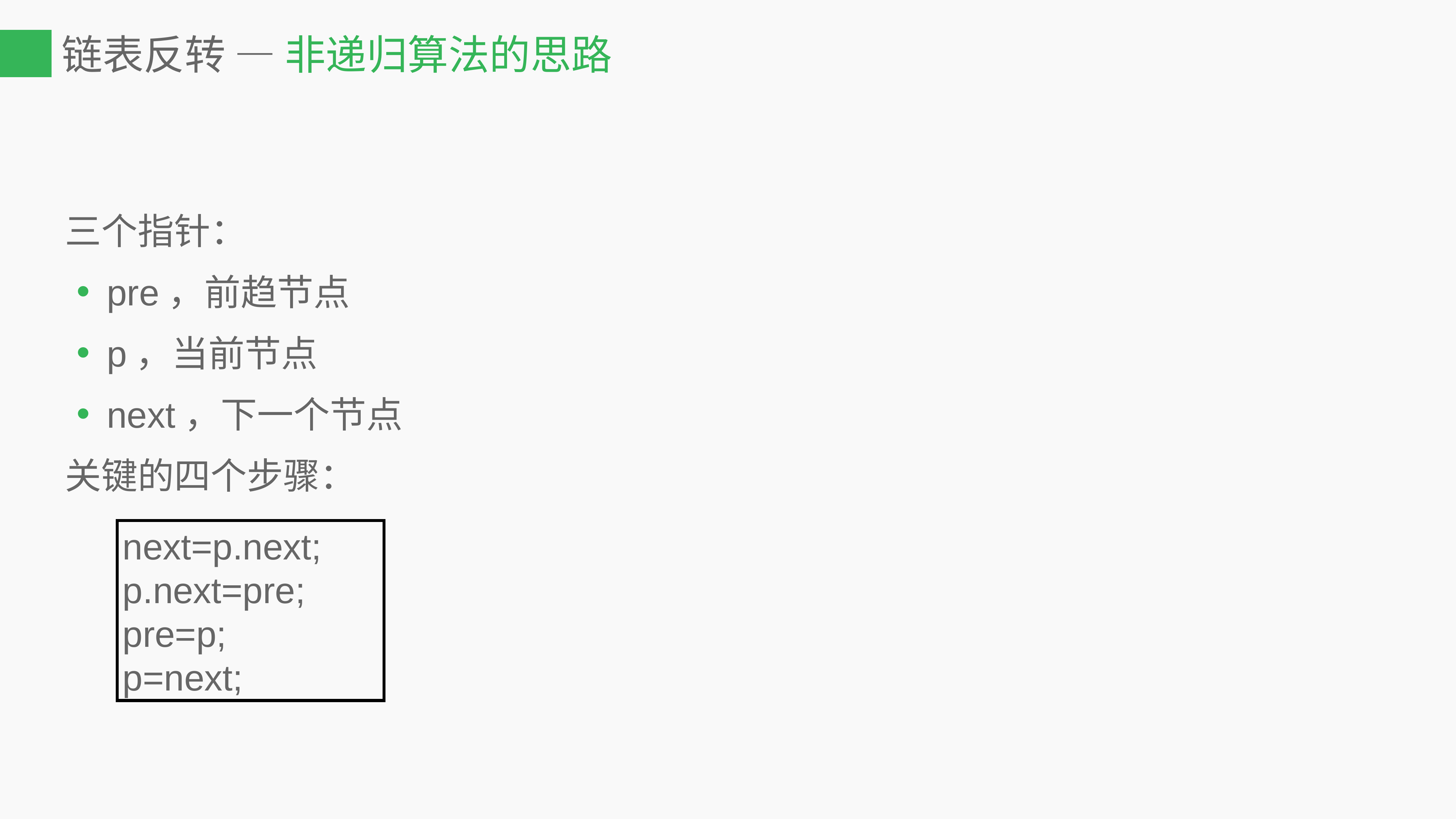

# 链表反转 — 非递归算法的思路
三个指针：
pre，前趋节点
p，当前节点
next，下一个节点
关键的四个步骤：
next=p.next;
p.next=pre;
pre=p;
p=next;